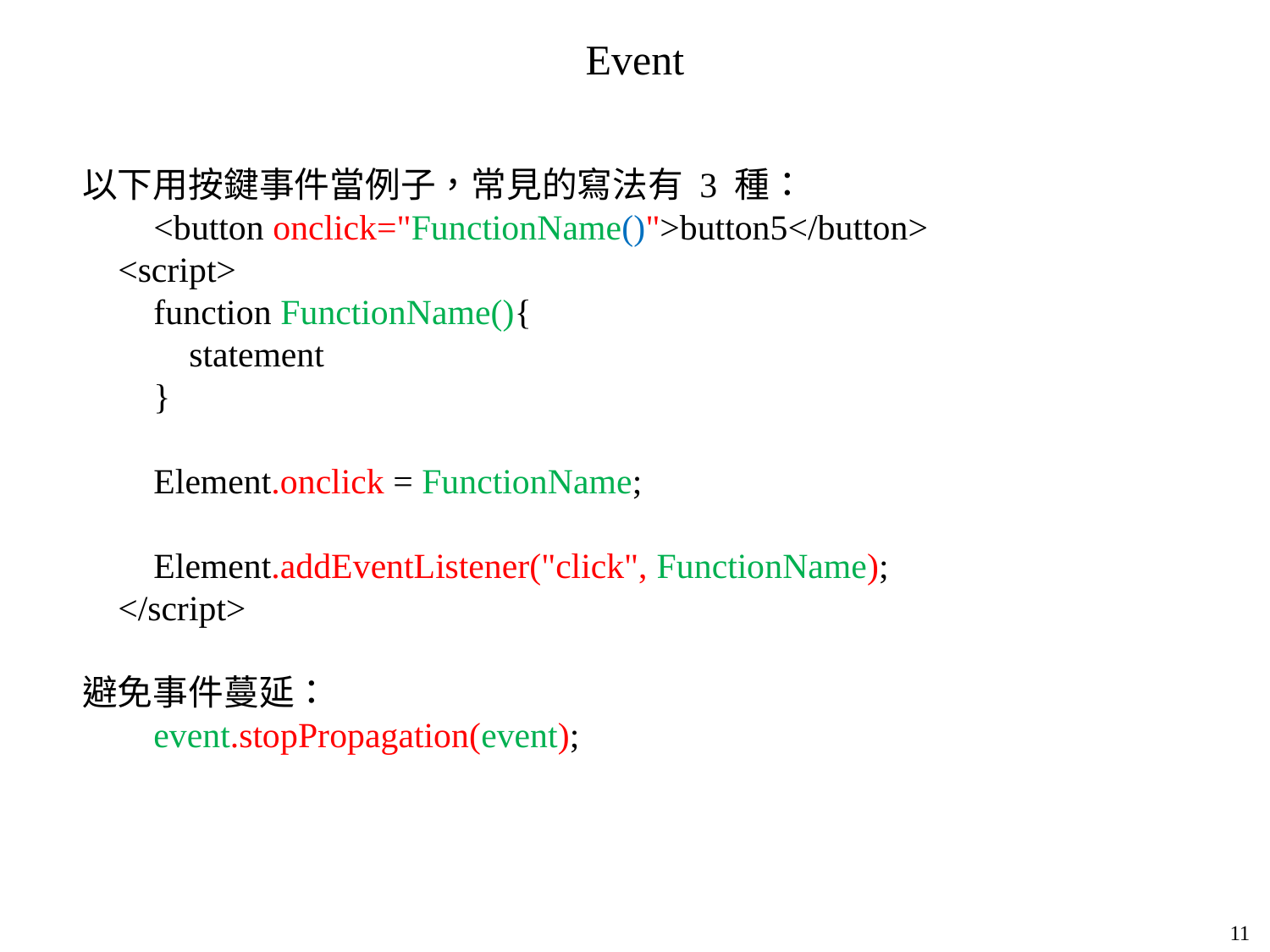

Event
以下用按鍵事件當例子，常見的寫法有 3 種：
        <button onclick="FunctionName()">button5</button>
    <script>
        function FunctionName(){
            statement
        }

        Element.onclick = FunctionName;

        Element.addEventListener("click", FunctionName);
    </script>

避免事件蔓延：
        event.stopPropagation(event);
11